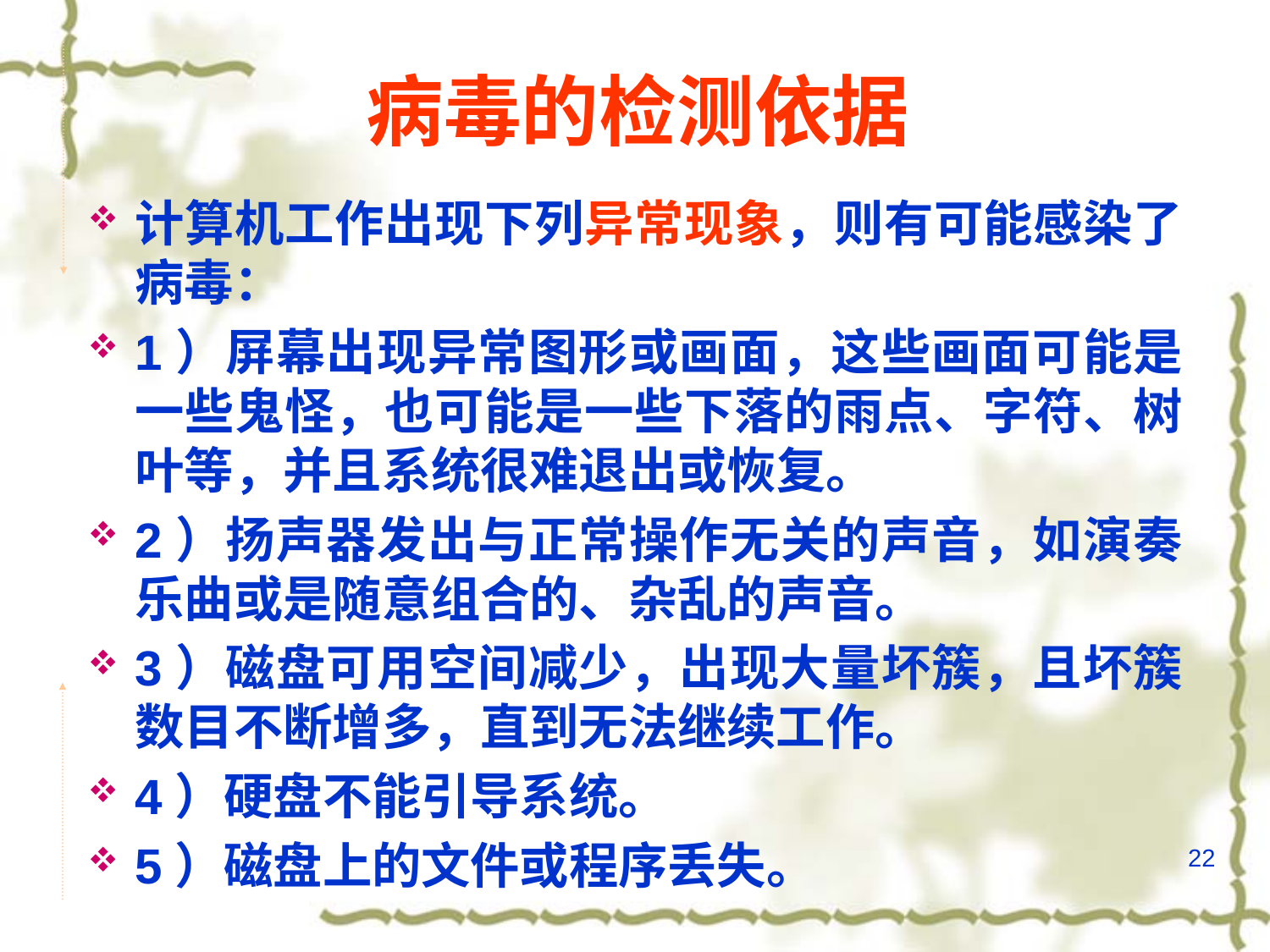

# 病毒的检测依据
计算机工作出现下列异常现象，则有可能感染了病毒：
1）屏幕出现异常图形或画面，这些画面可能是一些鬼怪，也可能是一些下落的雨点、字符、树叶等，并且系统很难退出或恢复。
2）扬声器发出与正常操作无关的声音，如演奏乐曲或是随意组合的、杂乱的声音。
3）磁盘可用空间减少，出现大量坏簇，且坏簇数目不断增多，直到无法继续工作。
4）硬盘不能引导系统。
5）磁盘上的文件或程序丢失。
22